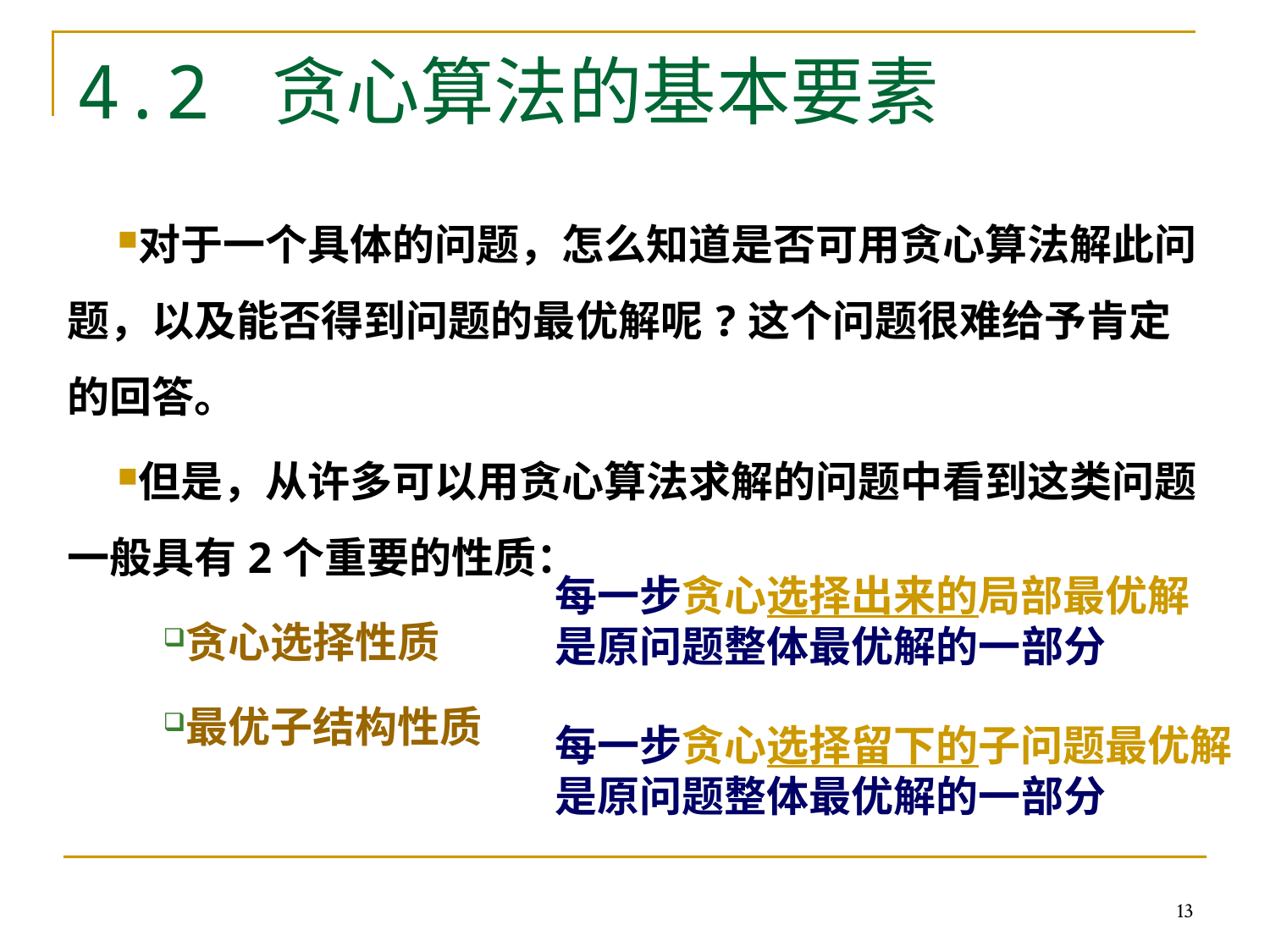

# 4.2 贪心算法的基本要素
对于一个具体的问题，怎么知道是否可用贪心算法解此问题，以及能否得到问题的最优解呢?这个问题很难给予肯定的回答。
但是，从许多可以用贪心算法求解的问题中看到这类问题一般具有2个重要的性质：
贪心选择性质
最优子结构性质
每一步贪心选择出来的局部最优解是原问题整体最优解的一部分
每一步贪心选择留下的子问题最优解是原问题整体最优解的一部分
13